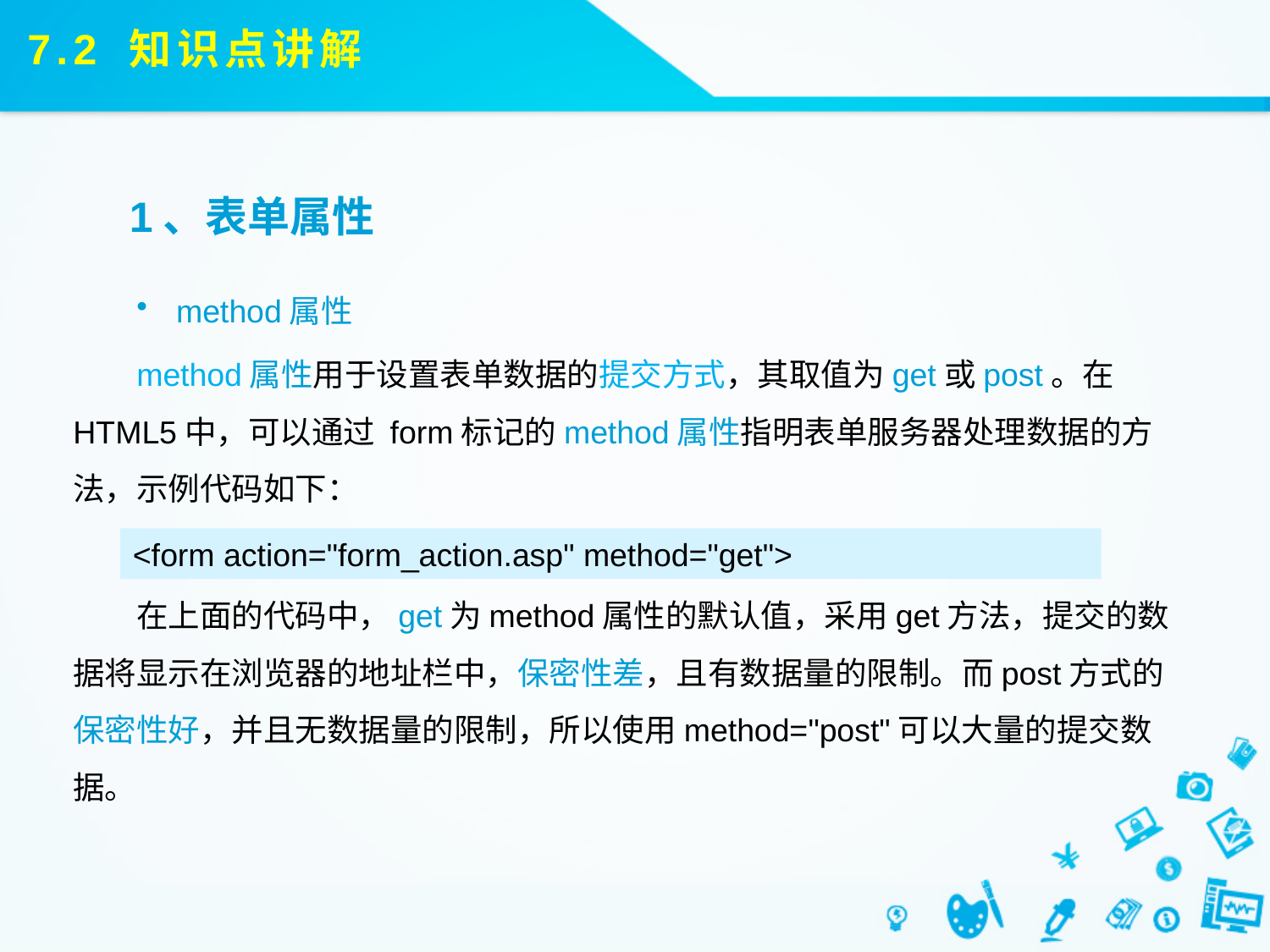

# 7.2 知识点讲解
1、表单属性
method属性
method属性用于设置表单数据的提交方式，其取值为get或post。在HTML5中，可以通过 form标记的method属性指明表单服务器处理数据的方法，示例代码如下：

在上面的代码中，get为method属性的默认值，采用get方法，提交的数据将显示在浏览器的地址栏中，保密性差，且有数据量的限制。而post方式的保密性好，并且无数据量的限制，所以使用method="post"可以大量的提交数据。

<form action="form_action.asp" method="get">